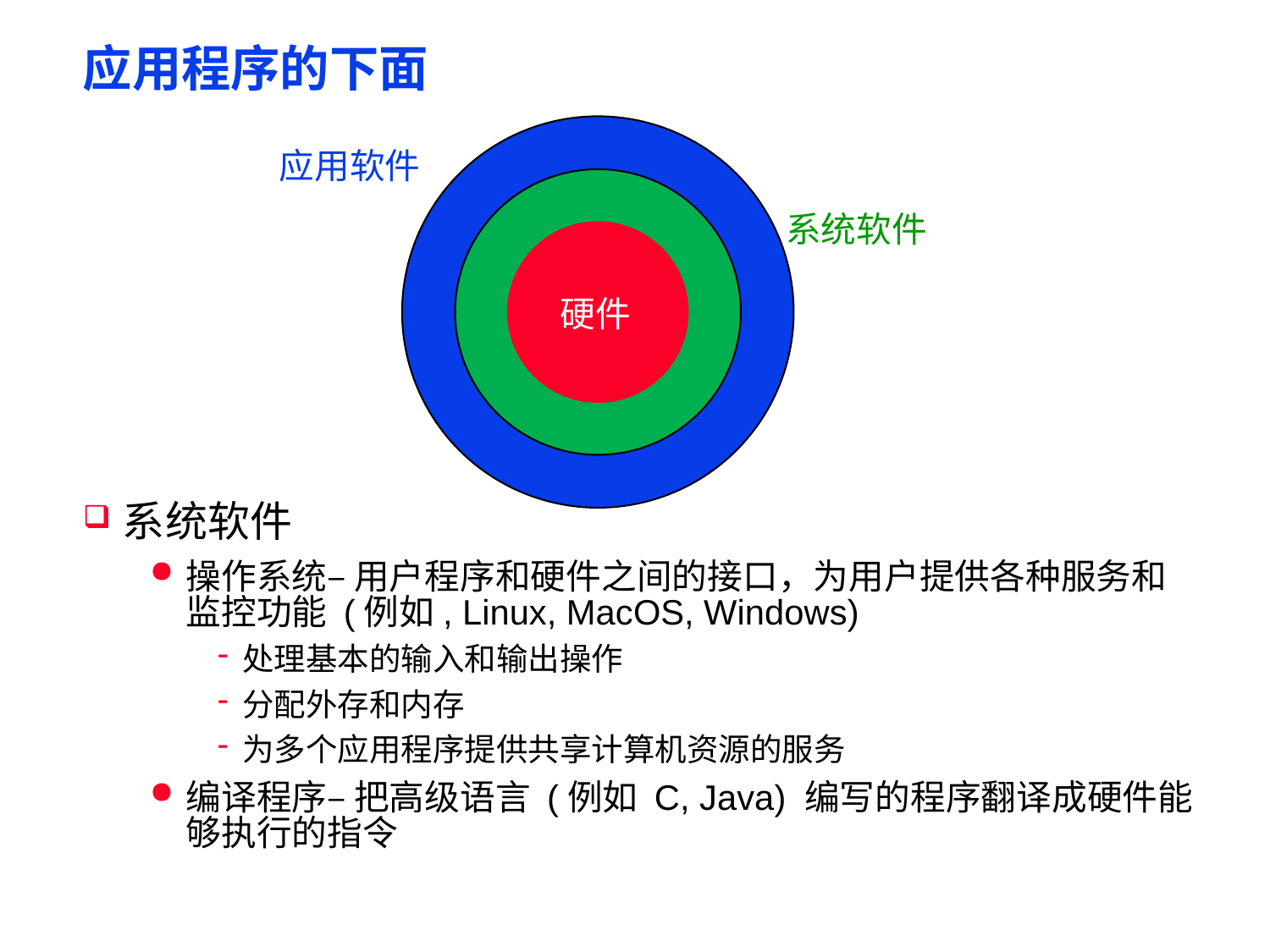

# 应用程序的下面

应用软件

系统软件

    硬件
系统软件
操作系统– 用户程序和硬件之间的接口，为用户提供各种服务和监控功能 (例如, Linux, MacOS, Windows)
处理基本的输入和输出操作
分配外存和内存
为多个应用程序提供共享计算机资源的服务
编译程序– 把高级语言 (例如 C, Java) 编写的程序翻译成硬件能够执行的指令